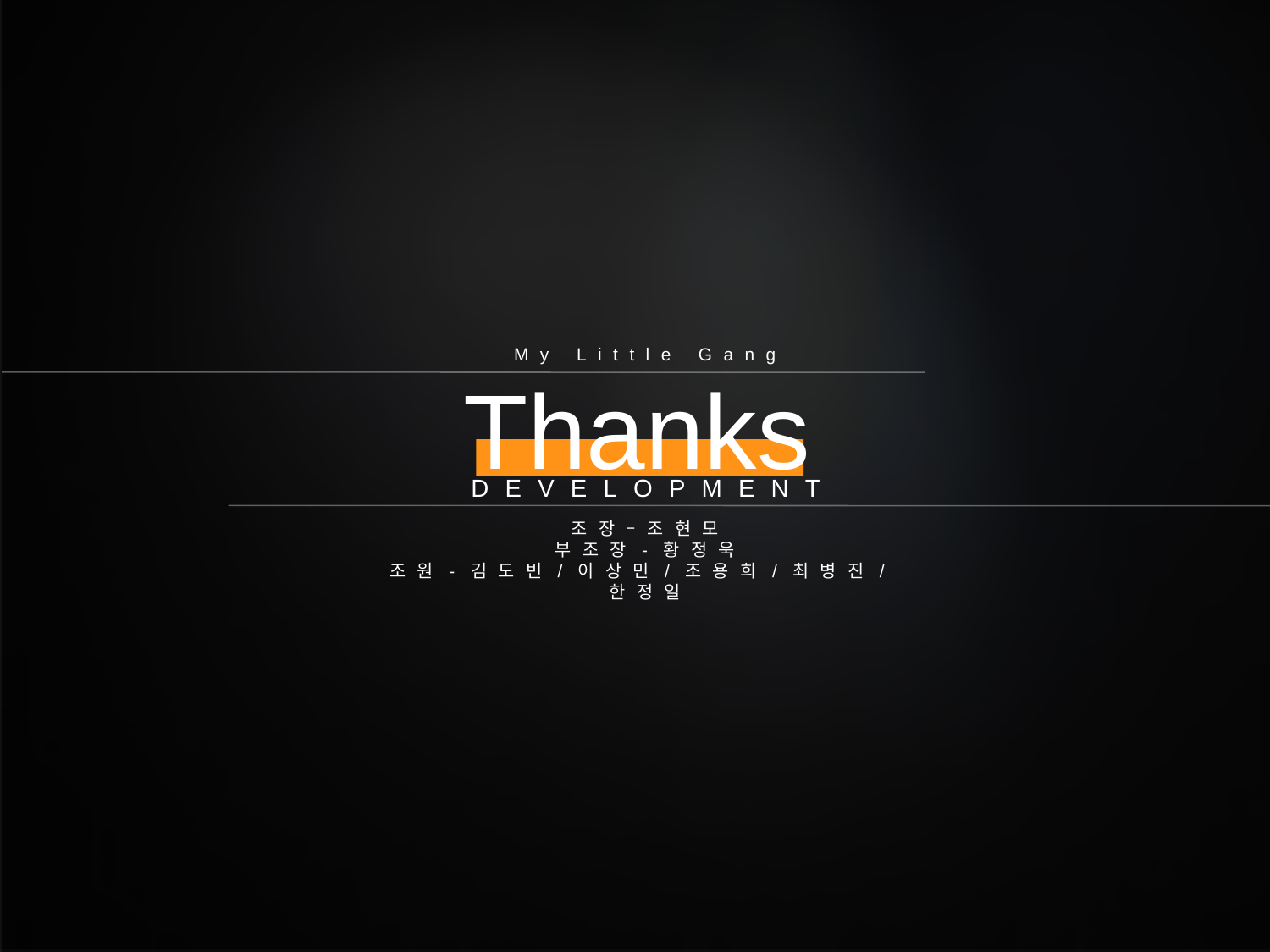

My Little Gang
Thanks

DEVELOPMENT
조장–조현모
부조장-황정욱
조원-김도빈/이상민/조용희/최병진/한정일